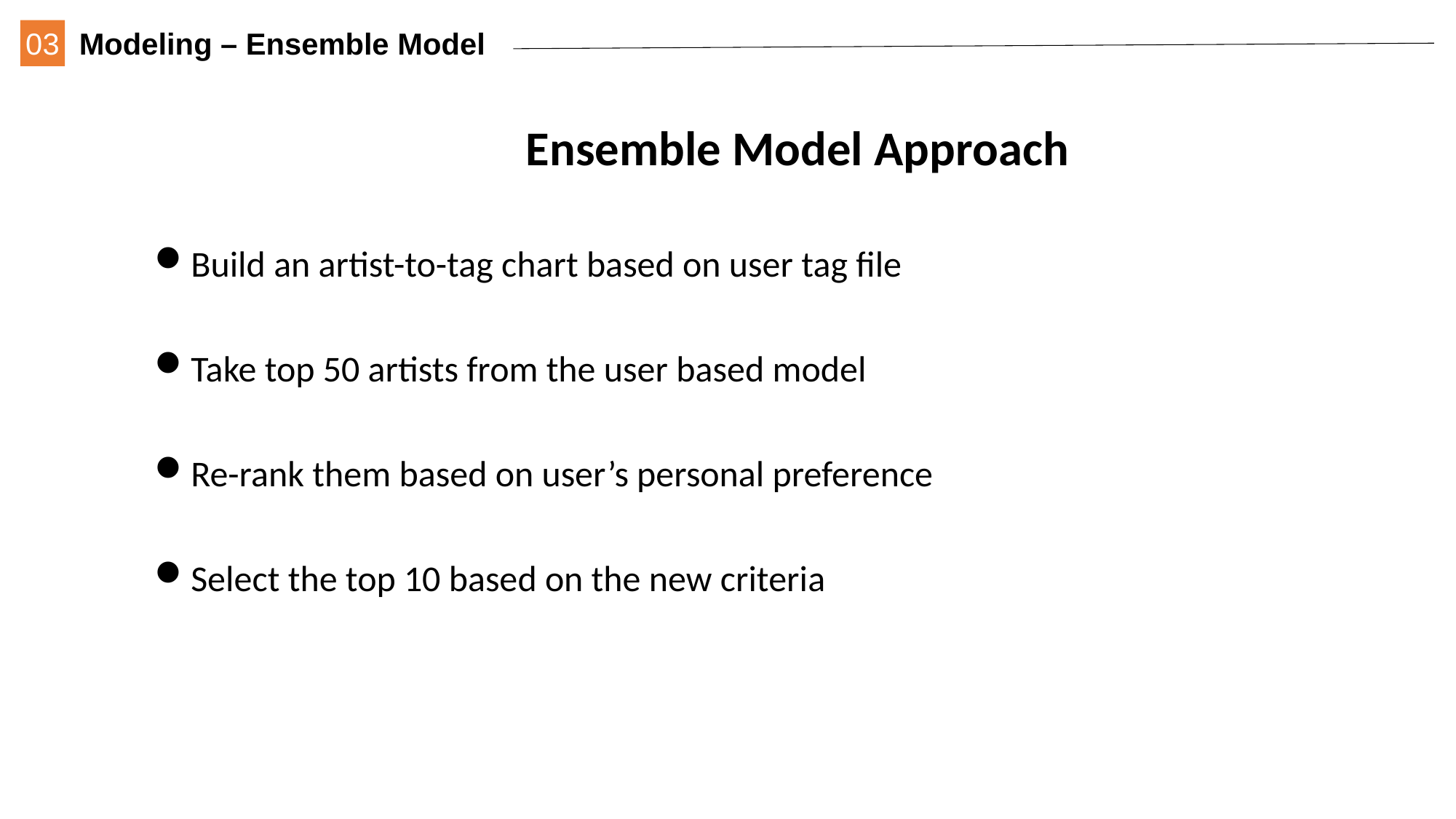

03
Modeling – Ensemble Model

Ensemble Model Approach
Build an artist-to-tag chart based on user tag file

Take top 50 artists from the user based model

Re-rank them based on user’s personal preference

Select the top 10 based on the new criteria

详细介绍作品的内容，详细介绍作品的内容，详细介绍作品的内容，详细介绍作品的内容，详细介绍作品的内容，详细介绍作品的内容。